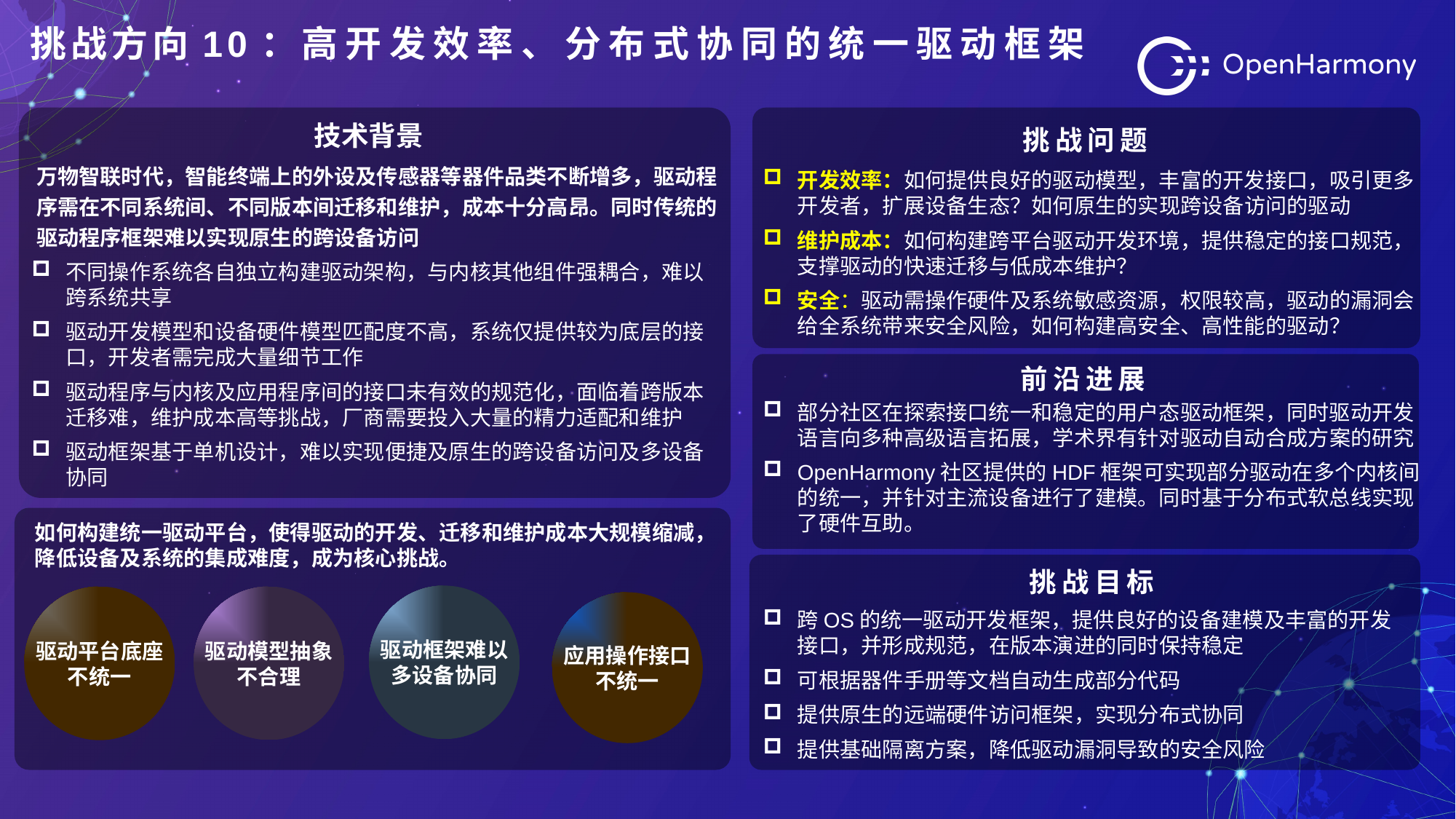

挑战方向10：高开发效率、分布式协同的统一驱动框架
挑战问题

技术背景
万物智联时代，智能终端上的外设及传感器等器件品类不断增多，驱动程序需在不同系统间、不同版本间迁移和维护，成本十分高昂。同时传统的驱动程序框架难以实现原生的跨设备访问
开发效率：如何提供良好的驱动模型，丰富的开发接口，吸引更多开发者，扩展设备生态？如何原生的实现跨设备访问的驱动
维护成本：如何构建跨平台驱动开发环境，提供稳定的接口规范，支撑驱动的快速迁移与低成本维护？
安全：驱动需操作硬件及系统敏感资源，权限较高，驱动的漏洞会给全系统带来安全风险，如何构建高安全、高性能的驱动？
不同操作系统各自独立构建驱动架构，与内核其他组件强耦合，难以跨系统共享
驱动开发模型和设备硬件模型匹配度不高，系统仅提供较为底层的接口，开发者需完成大量细节工作
驱动程序与内核及应用程序间的接口未有效的规范化，面临着跨版本迁移难，维护成本高等挑战，厂商需要投入大量的精力适配和维护
驱动框架基于单机设计，难以实现便捷及原生的跨设备访问及多设备协同
前沿进展

部分社区在探索接口统一和稳定的用户态驱动框架，同时驱动开发语言向多种高级语言拓展，学术界有针对驱动自动合成方案的研究
OpenHarmony社区提供的HDF框架可实现部分驱动在多个内核间的统一，并针对主流设备进行了建模。同时基于分布式软总线实现了硬件互助。

如何构建统一驱动平台，使得驱动的开发、迁移和维护成本大规模缩减，降低设备及系统的集成难度，成为核心挑战。
挑战目标

驱动框架难以
多设备协同
驱动平台底座
不统一
驱动模型抽象
不合理
应用操作接口
不统一
跨OS的统一驱动开发框架，提供良好的设备建模及丰富的开发接口，并形成规范，在版本演进的同时保持稳定
可根据器件手册等文档自动生成部分代码
提供原生的远端硬件访问框架，实现分布式协同
提供基础隔离方案，降低驱动漏洞导致的安全风险